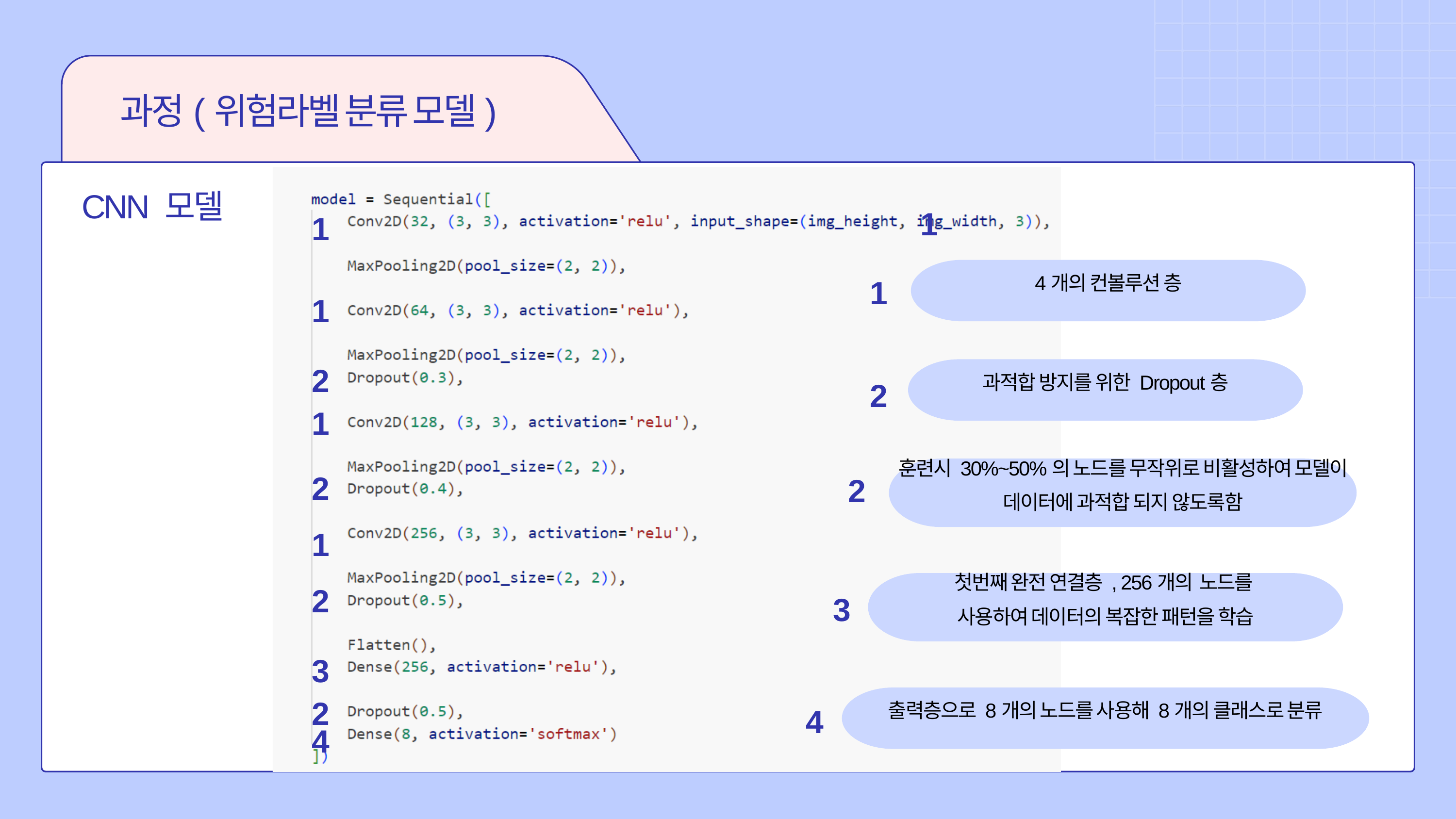

과정(위험라벨 분류 모델)

CNN 모델
1
1

4개의 컨볼루션 층
1
1
2

과적합 방지를 위한 Dropout층
2
1

훈련시 30%~50%의 노드를 무작위로 비활성하여 모델이 데이터에 과적합 되지 않도록함
2
2
1

첫번째 완전 연결층 , 256개의  노드를
사용하여 데이터의 복잡한 패턴을 학습
2
3
3
2

출력층으로 8개의 노드를 사용해 8개의 클래스로 분류
4
4